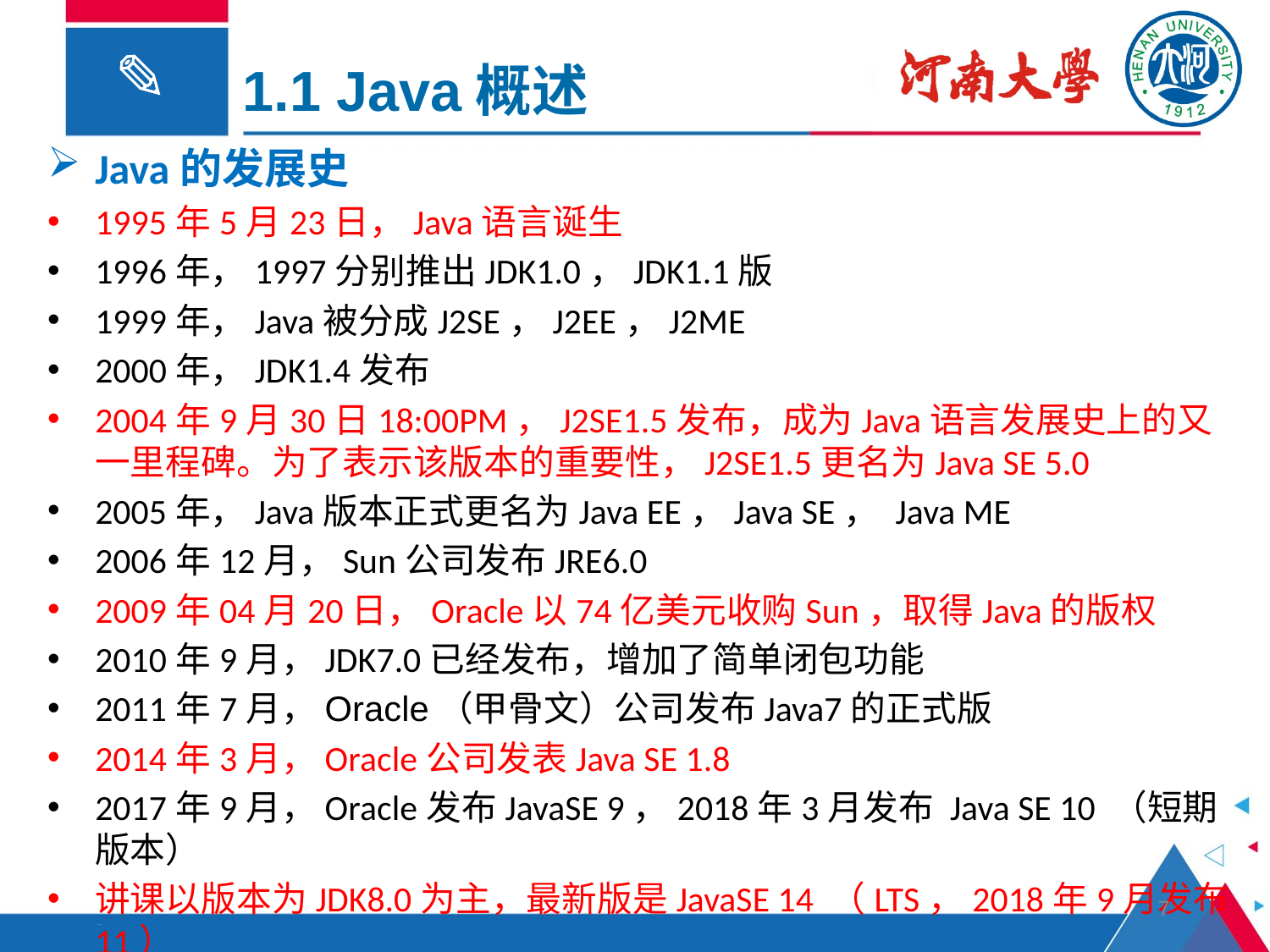

# 1.1 Java概述
Java的发展史
1995年5月23日，Java语言诞生
1996年，1997分别推出JDK1.0，JDK1.1版
1999年，Java被分成J2SE，J2EE，J2ME
2000年，JDK1.4发布
2004年9月30日18:00PM，J2SE1.5发布，成为Java语言发展史上的又一里程碑。为了表示该版本的重要性，J2SE1.5更名为Java SE 5.0
2005年，Java版本正式更名为Java EE，Java SE， Java ME
2006年12月，Sun公司发布JRE6.0
2009年04月20日，Oracle以74亿美元收购Sun，取得Java的版权
2010年9月，JDK7.0已经发布，增加了简单闭包功能
2011年7月，Oracle（甲骨文）公司发布Java7的正式版
2014年3月，Oracle公司发表Java SE 1.8
2017年9月，Oracle发布JavaSE 9，2018年3月发布 Java SE 10 （短期版本）
讲课以版本为JDK8.0为主，最新版是JavaSE 14 （LTS，2018年9月发布11）
7